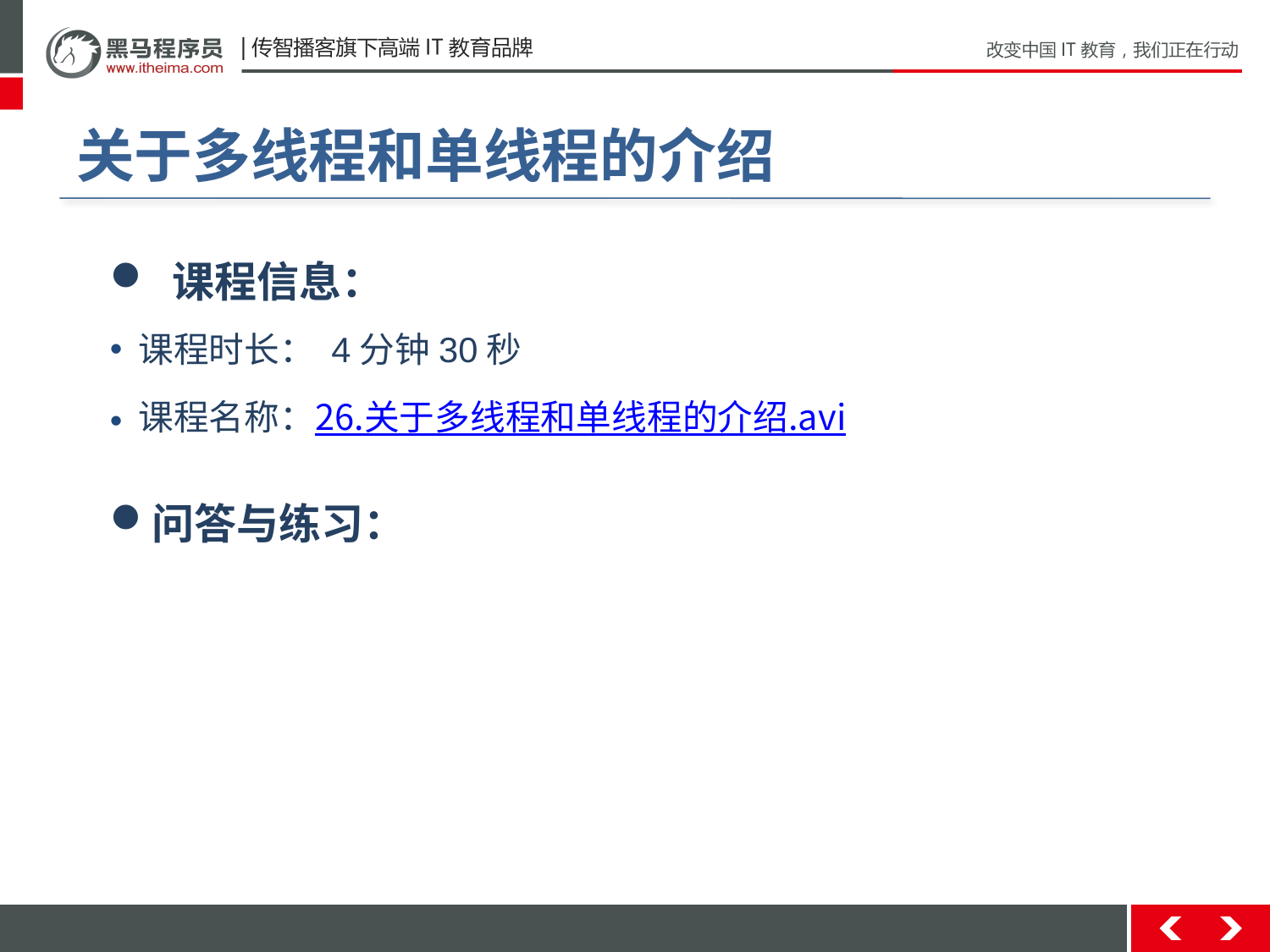

# 关于多线程和单线程的介绍
 课程信息：
 课程时长： 4分钟30秒
 课程名称：26.关于多线程和单线程的介绍.avi
问答与练习：